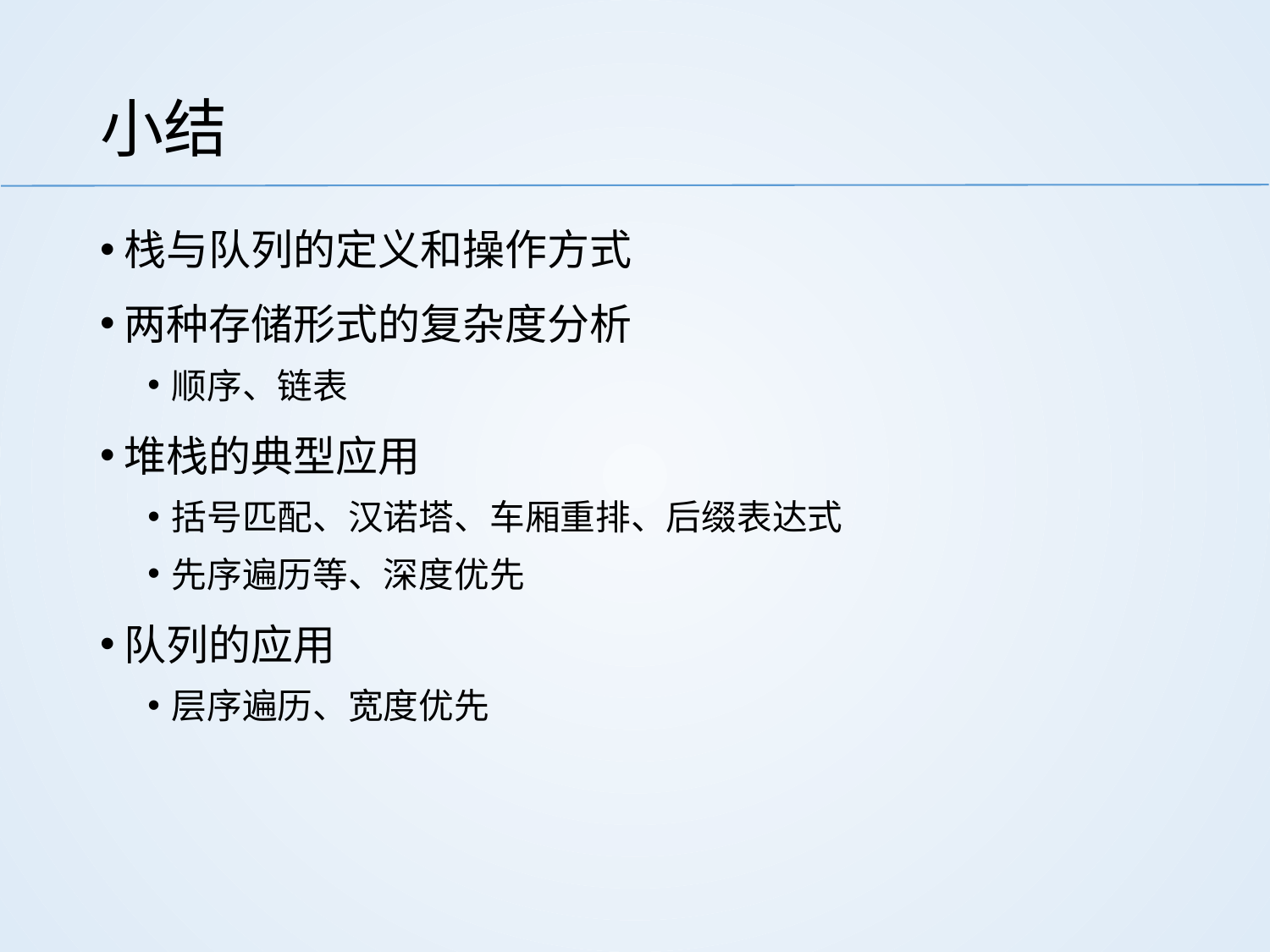

# 小结
栈与队列的定义和操作方式
两种存储形式的复杂度分析
顺序、链表
堆栈的典型应用
括号匹配、汉诺塔、车厢重排、后缀表达式
先序遍历等、深度优先
队列的应用
层序遍历、宽度优先
46